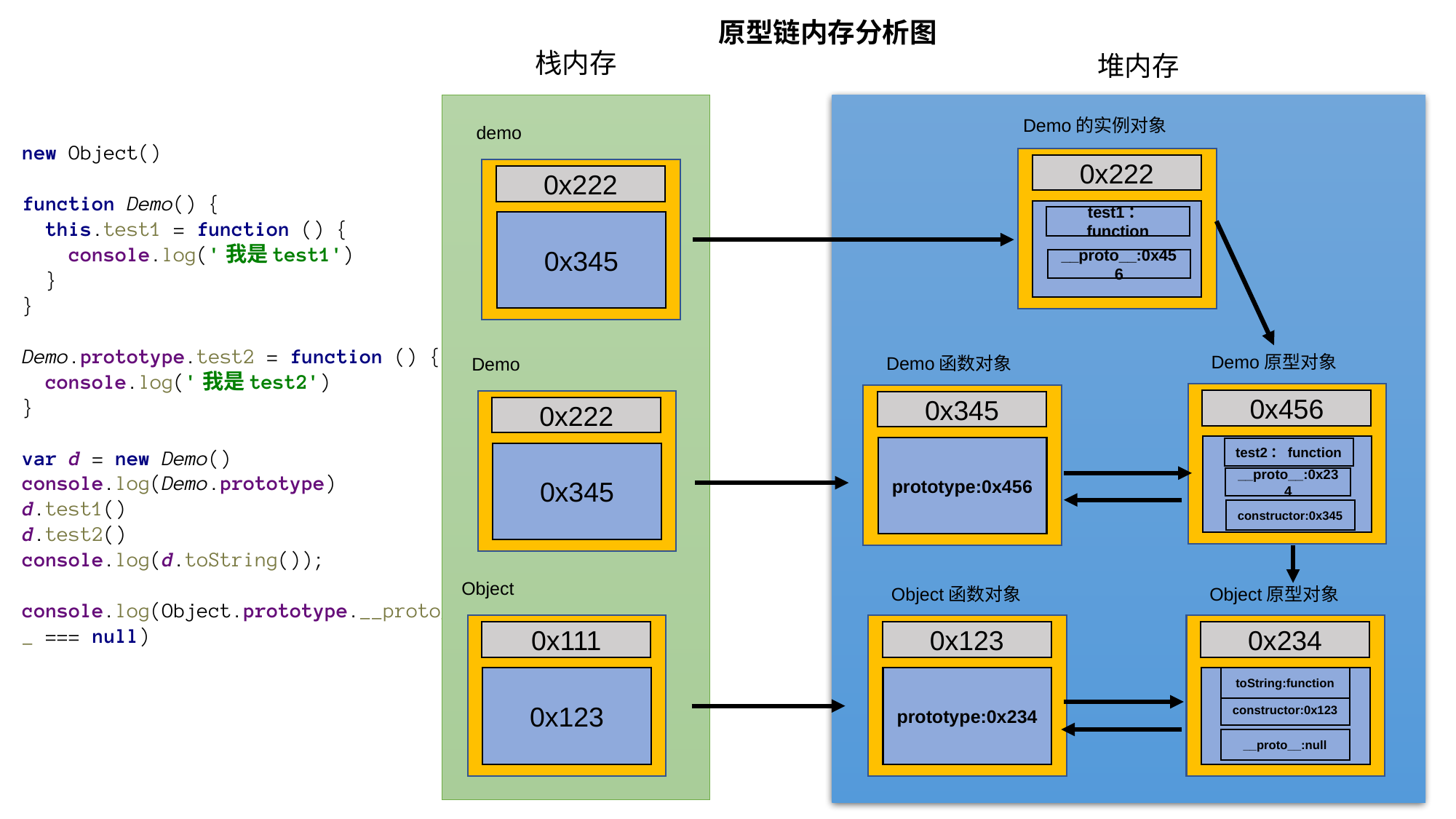

原型链内存分析图
栈内存
堆内存

Demo的实例对象
demo
new Object()
function Demo() {
  this.test1 = function () {
    console.log('我是test1')
  }
}
Demo.prototype.test2 = function () {
  console.log('我是test2')
}
var d = new Demo()
console.log(Demo.prototype)
d.test1()
d.test2()
console.log(d.toString());
console.log(Object.prototype.__proto__ === null)

0x222

0x222

test1：function
0x345
__proto__:0x456
Demo原型对象
Demo函数对象
Demo

0x456

0x345
0x222

prototype:0x456
test2：function
0x345
__proto__:0x234
constructor:0x345
Object
Object函数对象
Object原型对象

0x111
0x123
0x234
0x123
prototype:0x234

toString:function
constructor:0x123
__proto__:null